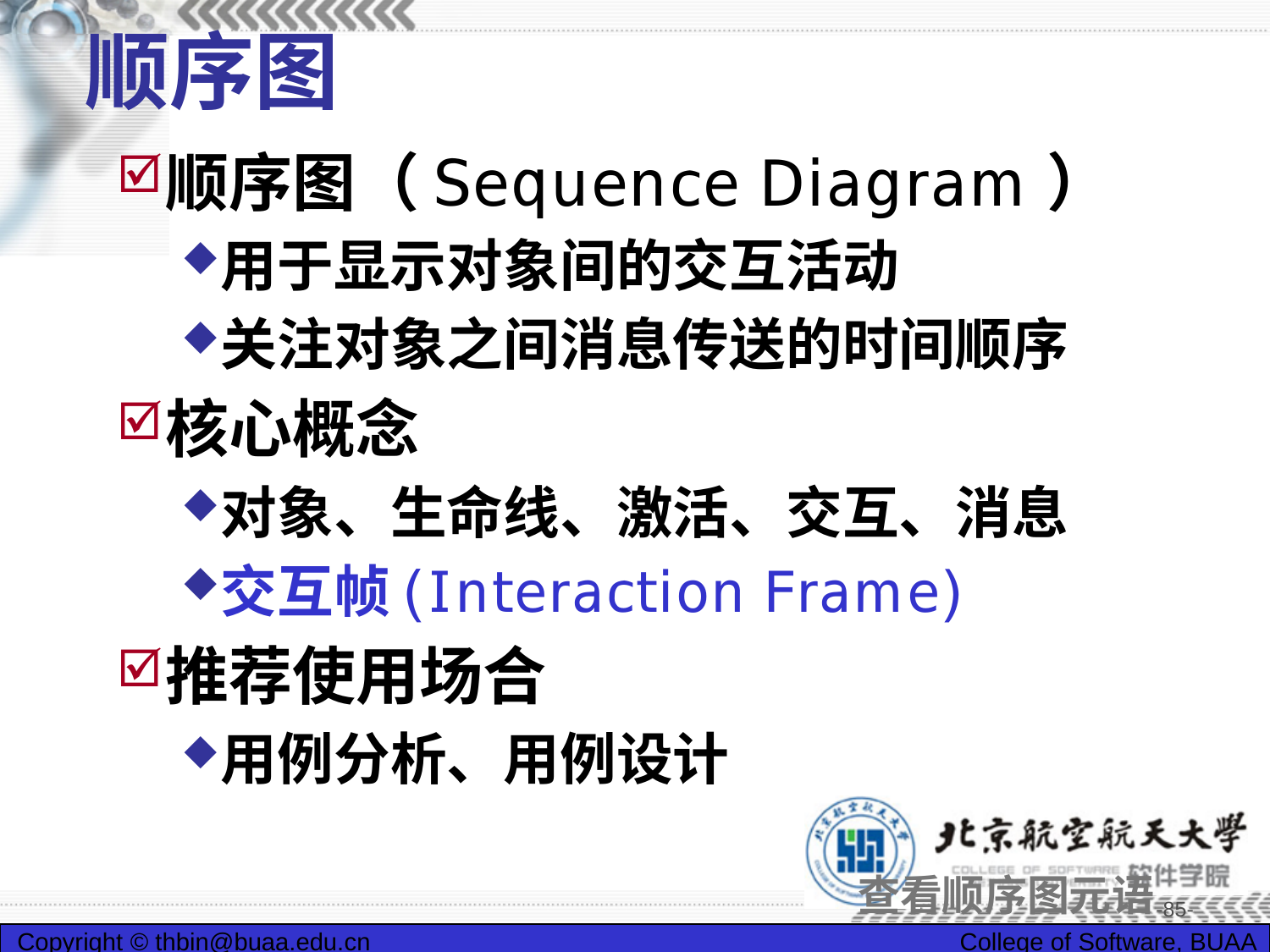

# 顺序图
顺序图（Sequence Diagram）
用于显示对象间的交互活动
关注对象之间消息传送的时间顺序
核心概念
对象、生命线、激活、交互、消息
交互帧(Interaction Frame)
推荐使用场合
用例分析、用例设计
查看顺序图元语
-85-